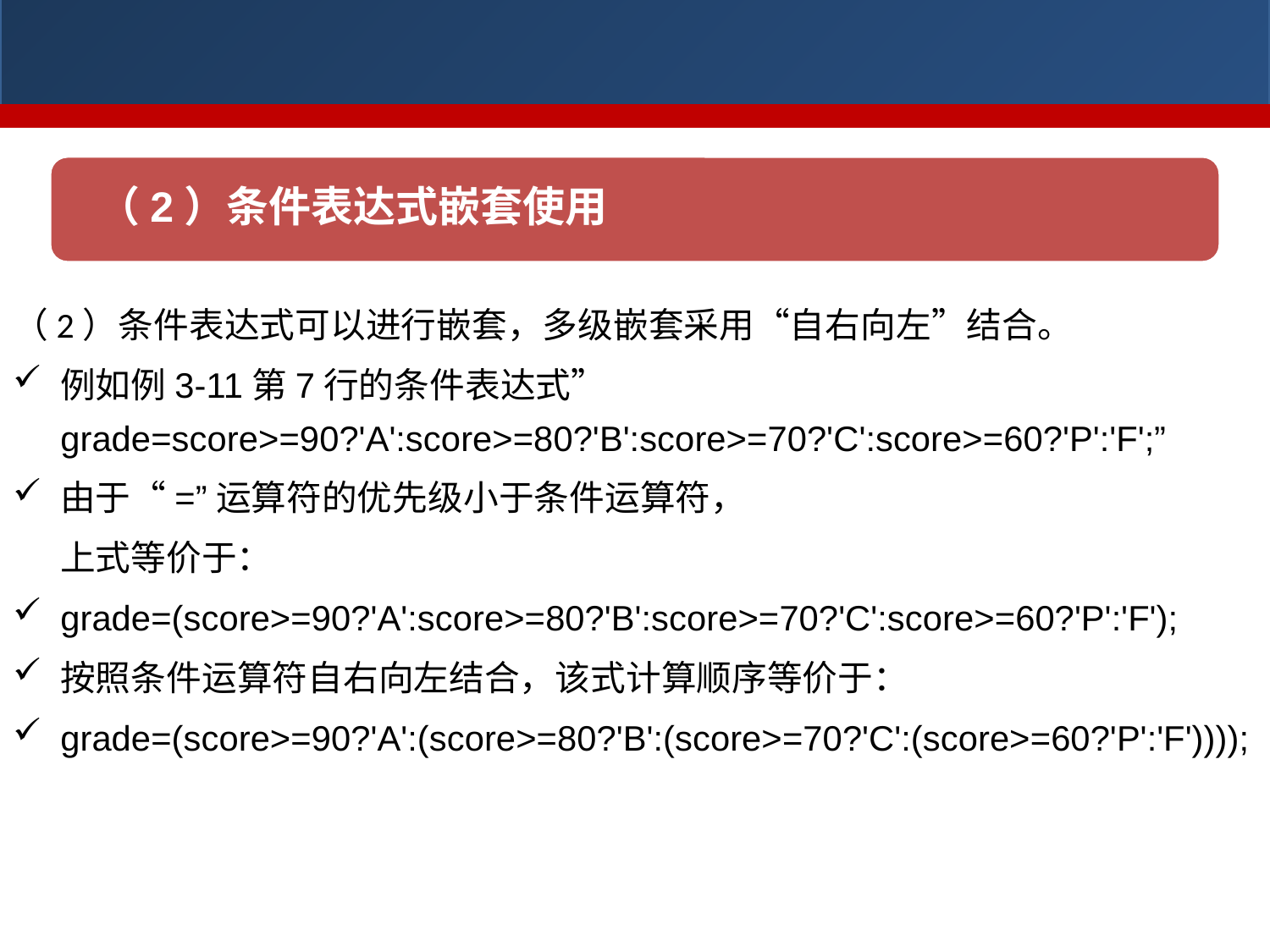

（2）条件表达式嵌套使用
（2）条件表达式可以进行嵌套，多级嵌套采用“自右向左”结合。
例如例3-11第7行的条件表达式” grade=score>=90?'A':score>=80?'B':score>=70?'C':score>=60?'P':'F';”
由于“=”运算符的优先级小于条件运算符，
     上式等价于：
grade=(score>=90?'A':score>=80?'B':score>=70?'C':score>=60?'P':'F');
按照条件运算符自右向左结合，该式计算顺序等价于：
grade=(score>=90?'A':(score>=80?'B':(score>=70?'C':(score>=60?'P':'F'))));